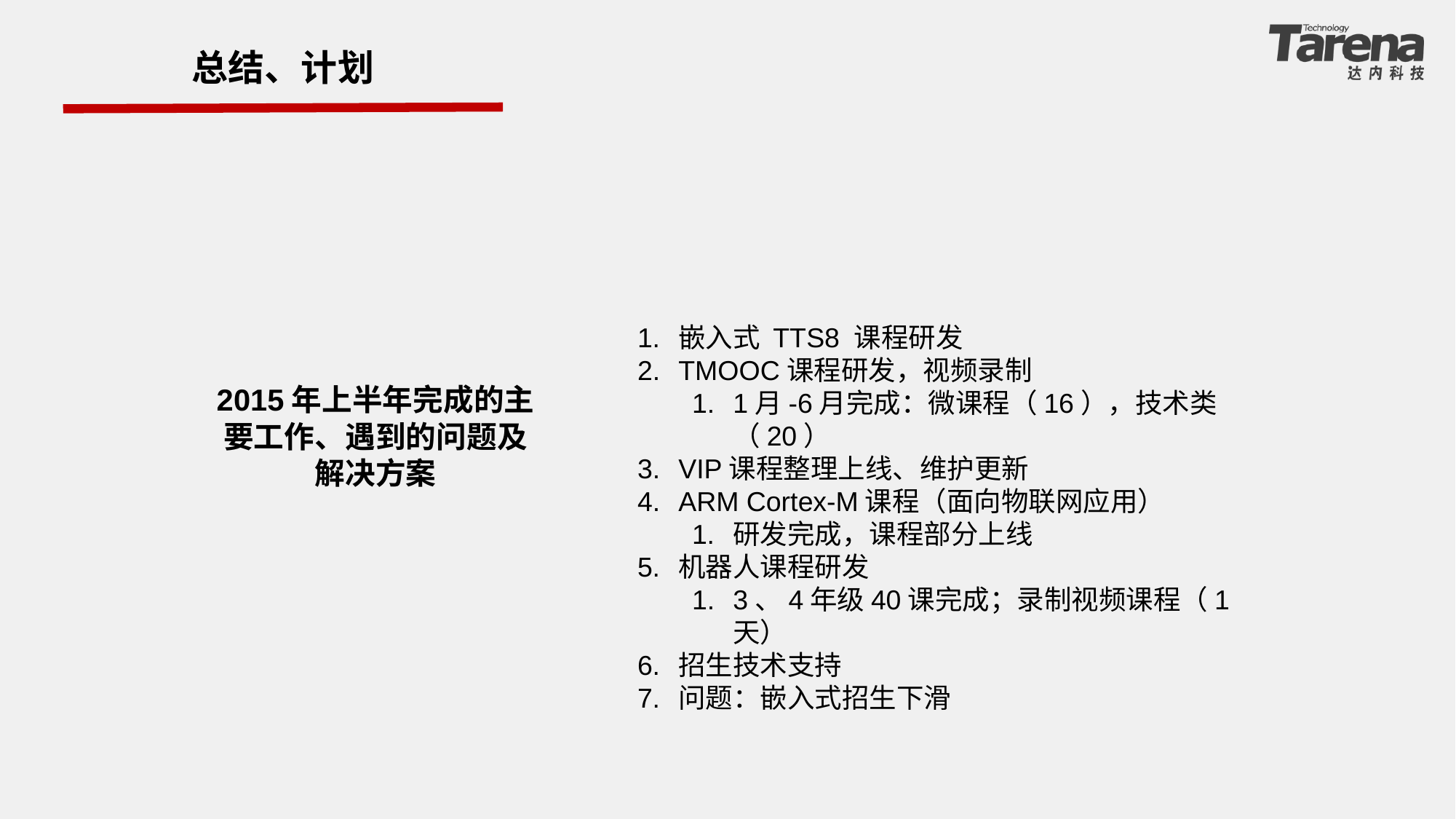

总结、计划
嵌入式 TTS8 课程研发
TMOOC课程研发，视频录制
1月-6月完成：微课程（16），技术类（20）
VIP课程整理上线、维护更新
ARM Cortex-M课程（面向物联网应用）
研发完成，课程部分上线
机器人课程研发
3、4年级40课完成；录制视频课程（1天）
招生技术支持
问题：嵌入式招生下滑

2015年上半年完成的主要工作、遇到的问题及解决方案